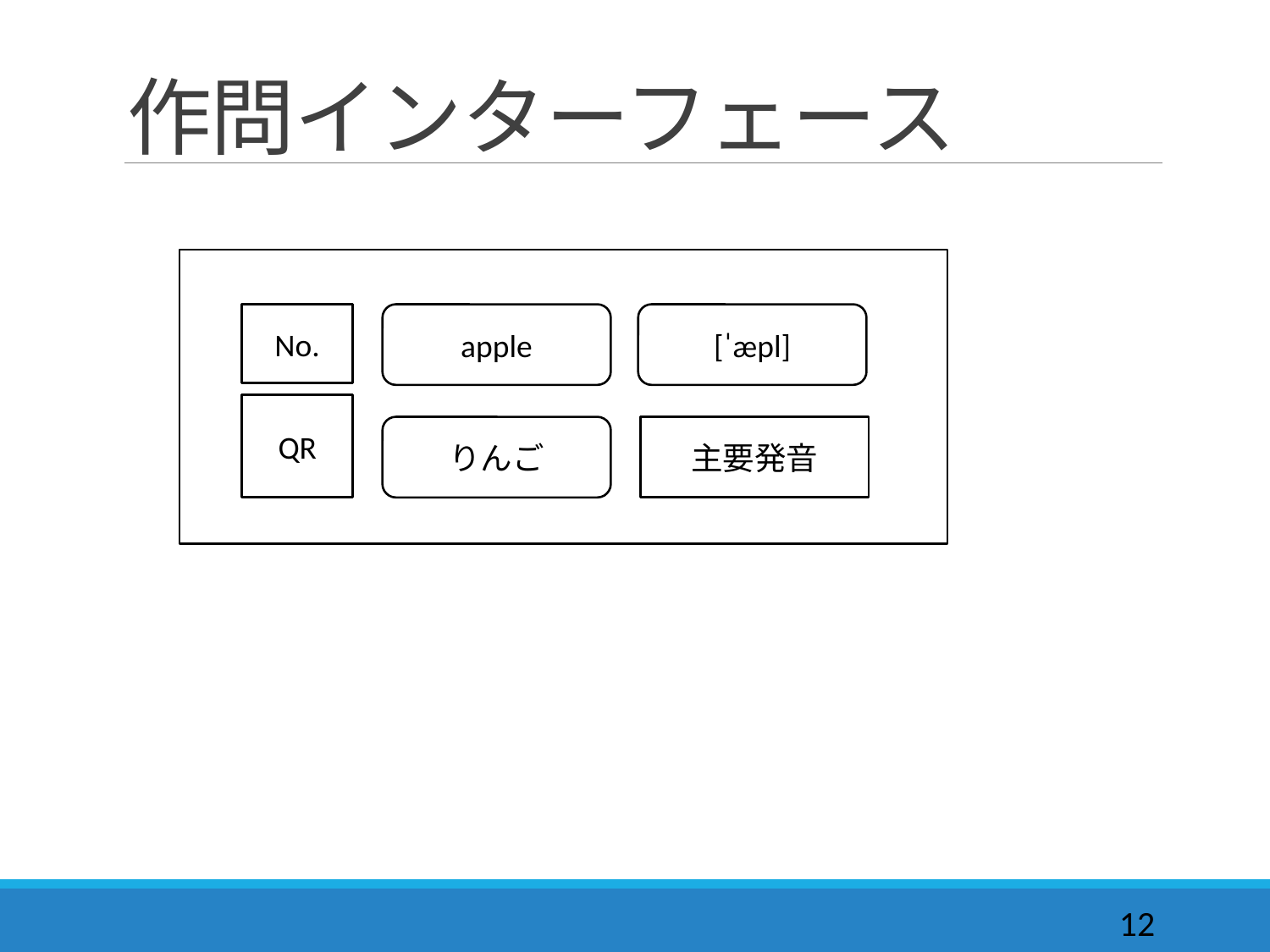

# 作問インターフェース

No.
apple
[ˈæpl]
QR
りんご
主要発音
12